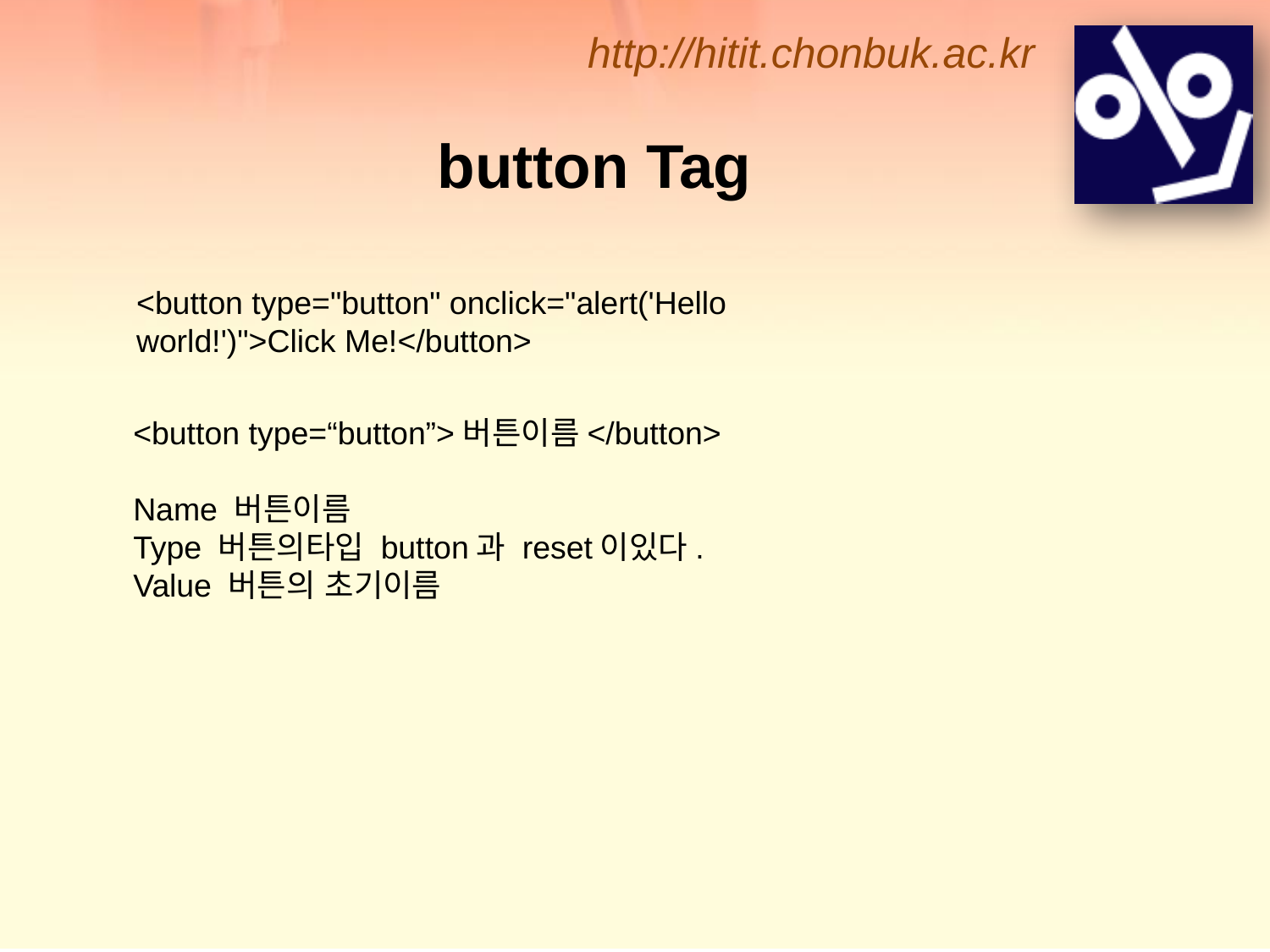

button Tag
<button type="button" onclick="alert('Hello world!')">Click Me!</button>
<button type=“button”>버튼이름</button>

Name 버튼이름
Type 버튼의타입 button과 reset이있다.
Value 버튼의 초기이름